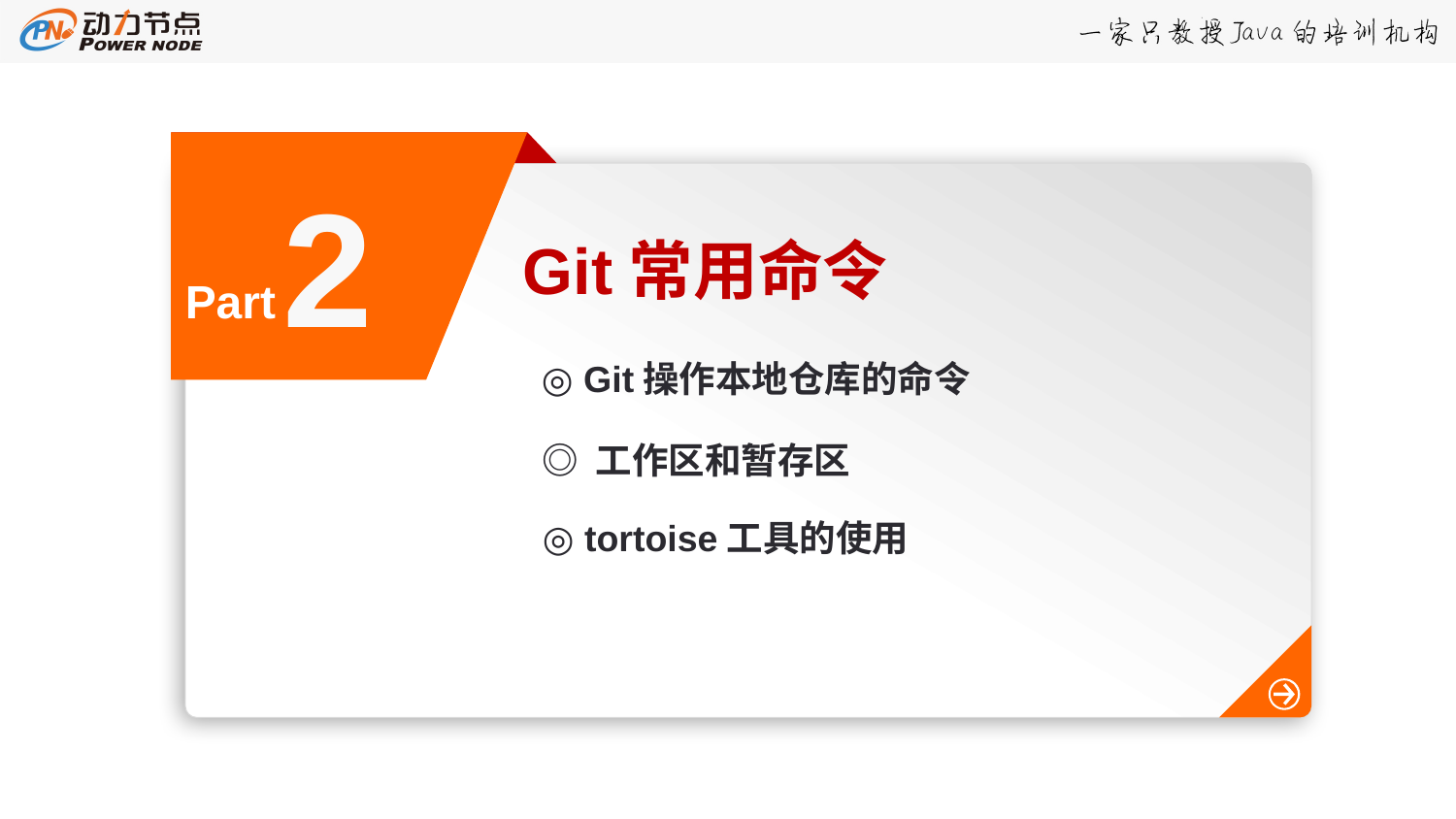

2

Git常用命令
Part
◎ Git操作本地仓库的命令
◎ 工作区和暂存区
◎ tortoise工具的使用